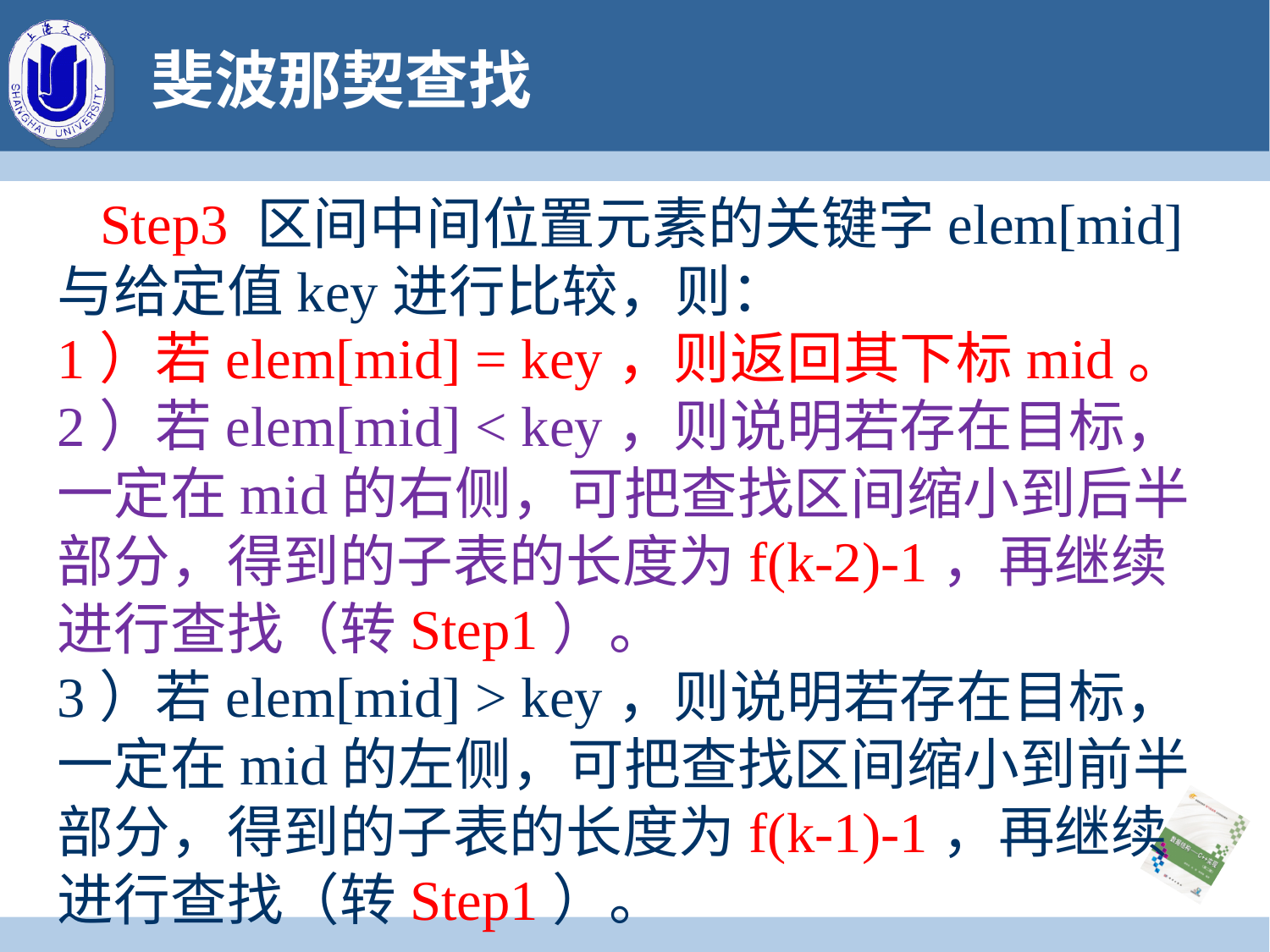

# 斐波那契查找
   Step3 区间中间位置元素的关键字elem[mid]与给定值key进行比较，则：
1）若elem[mid] = key，则返回其下标mid。
2）若elem[mid] < key，则说明若存在目标，一定在mid的右侧，可把查找区间缩小到后半部分，得到的子表的长度为f(k-2)-1，再继续进行查找（转Step1）。
3）若elem[mid] > key，则说明若存在目标，一定在mid的左侧，可把查找区间缩小到前半部分，得到的子表的长度为f(k-1)-1，再继续进行查找（转Step1）。